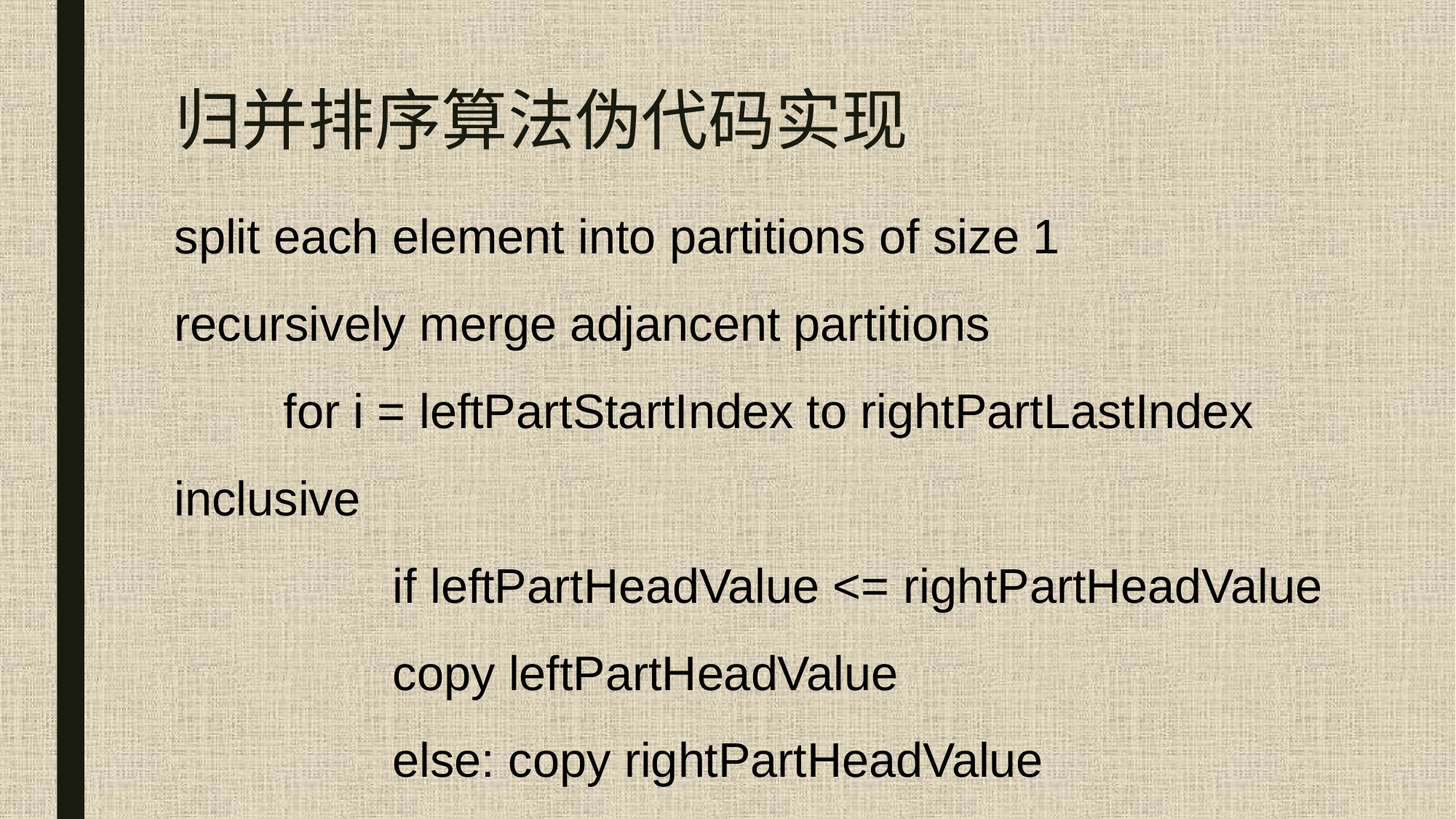

# 归并排序算法伪代码实现
split each element into partitions of size 1
recursively merge adjancent partitions
  	for i = leftPartStartIndex to rightPartLastIndex inclusive
    		if leftPartHeadValue <= rightPartHeadValue
      		copy leftPartHeadValue
    		else: copy rightPartHeadValue
copy elements back to original array